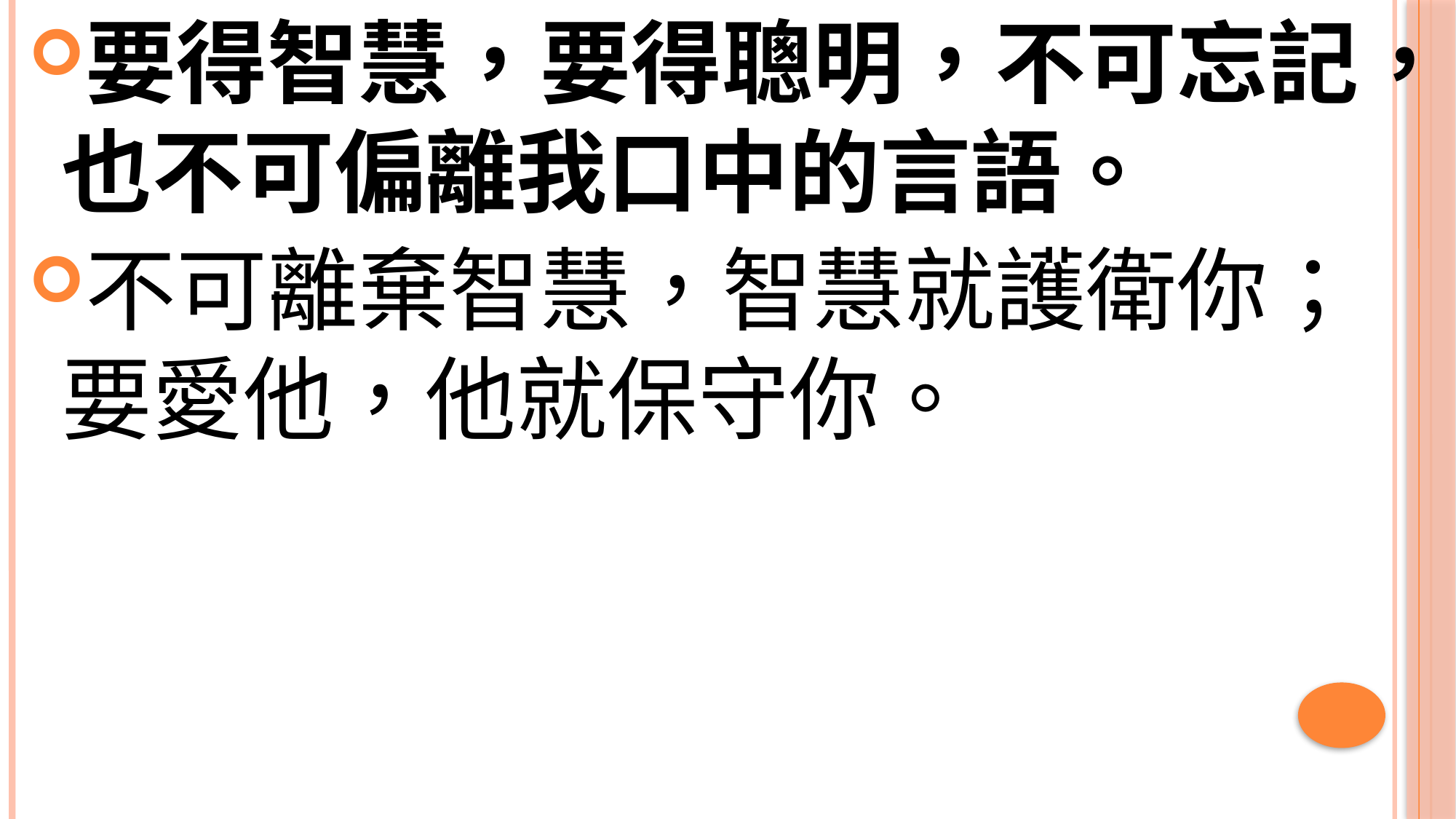

要得智慧，要得聰明，不可忘記，也不可偏離我口中的言語。
不可離棄智慧，智慧就護衛你；要愛他，他就保守你。